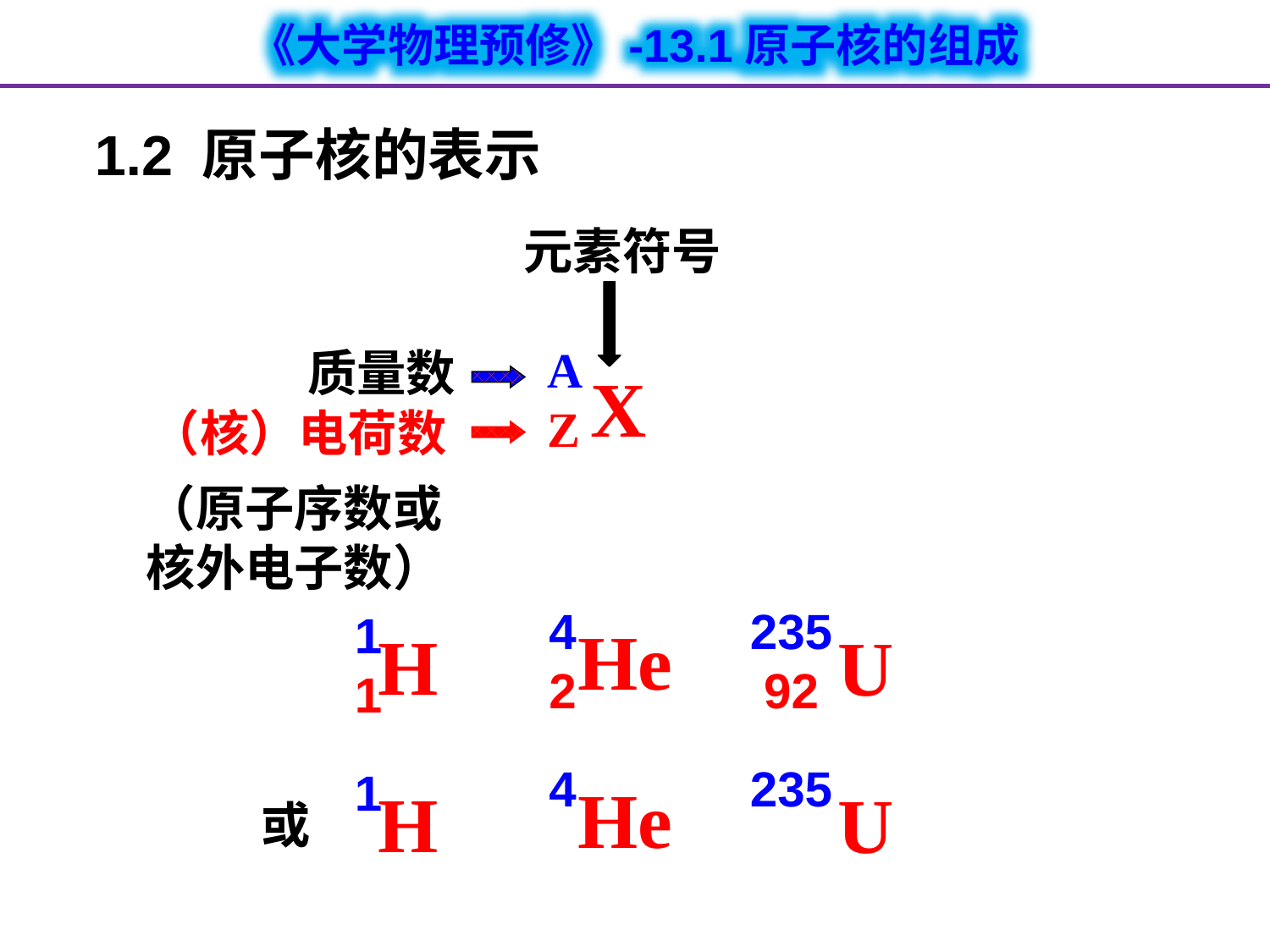

1.2 原子核的表示
 元素符号

A
Z
质量数

X
（核）电荷数

（原子序数或核外电子数）
4
2
He
235
 92
1
1
H
U
1
4

He
235

H
U
或